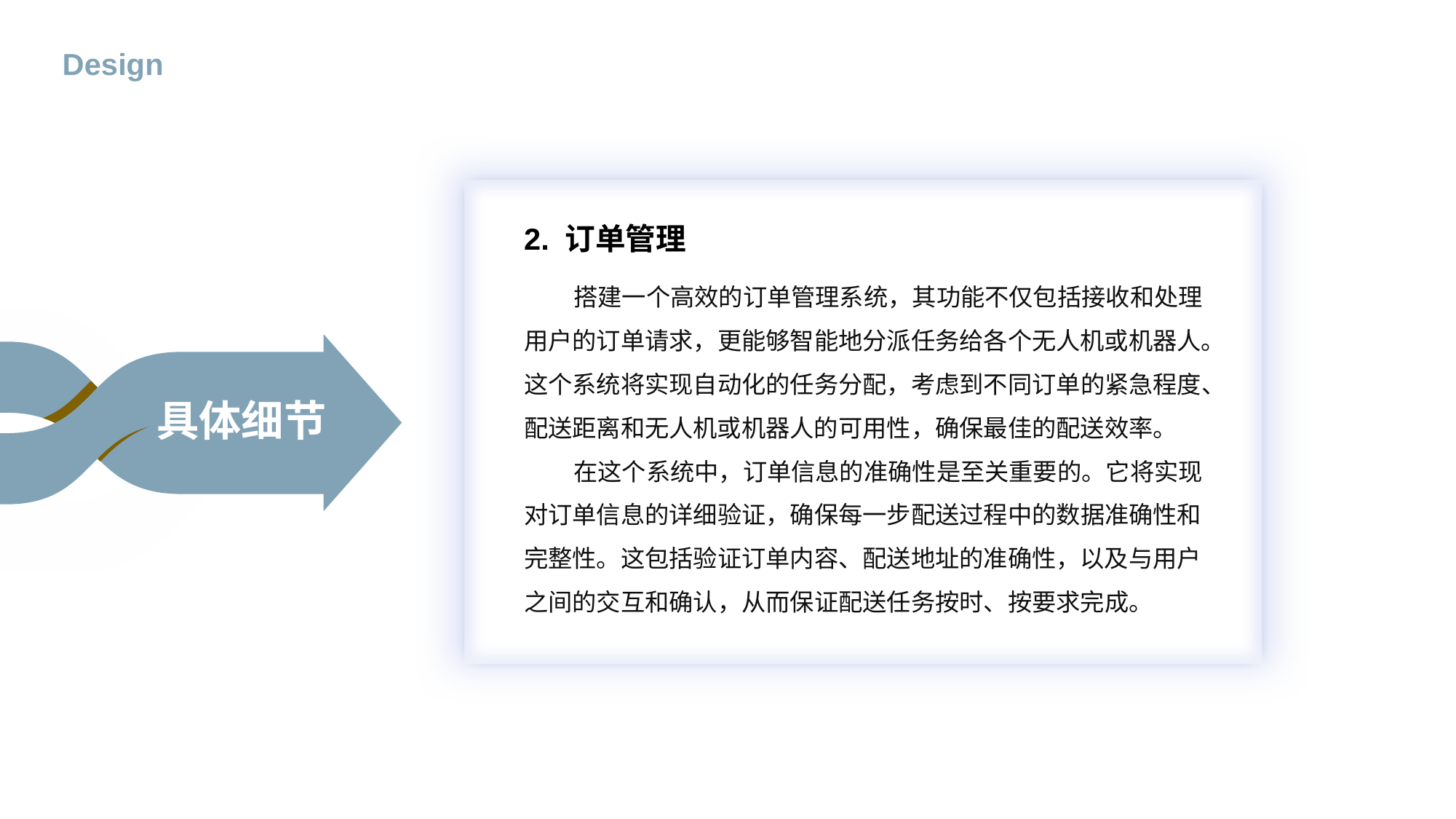

Design

2. 订单管理
        搭建一个高效的订单管理系统，其功能不仅包括接收和处理用户的订单请求，更能够智能地分派任务给各个无人机或机器人。这个系统将实现自动化的任务分配，考虑到不同订单的紧急程度、配送距离和无人机或机器人的可用性，确保最佳的配送效率。
        在这个系统中，订单信息的准确性是至关重要的。它将实现对订单信息的详细验证，确保每一步配送过程中的数据准确性和完整性。这包括验证订单内容、配送地址的准确性，以及与用户之间的交互和确认，从而保证配送任务按时、按要求完成。

具体细节